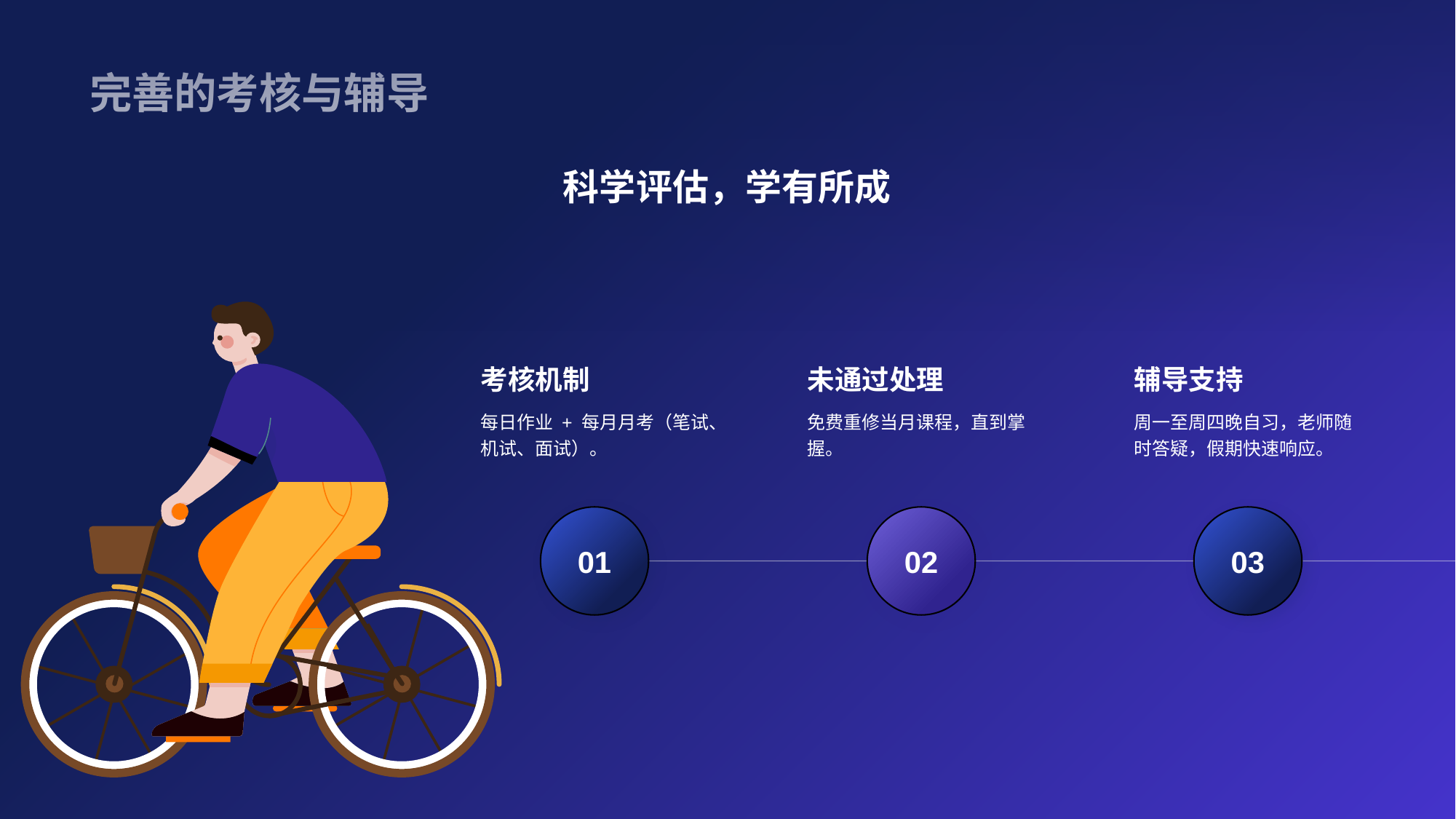

科学评估，学有所成

考核机制
每日作业 + 每月月考（笔试、机试、面试）。
01
未通过处理
免费重修当月课程，直到掌握。
02
辅导支持
周一至周四晚自习，老师随时答疑，假期快速响应。
03
# 完善的考核与辅导